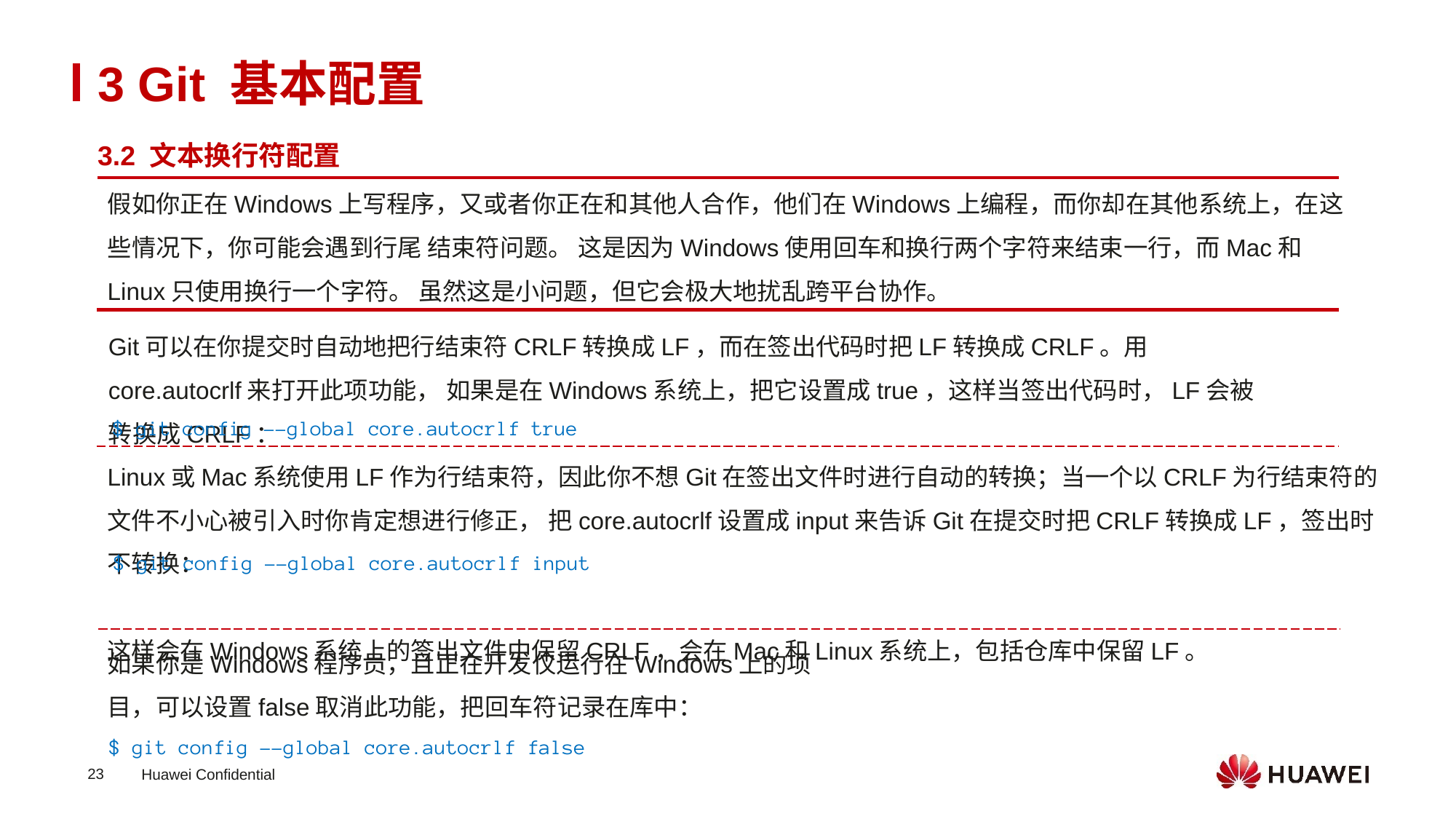

3 Git 基本配置
3.2 文本换行符配置
假如你正在Windows上写程序，又或者你正在和其他人合作，他们在Windows上编程，而你却在其他系统上，在这些情况下，你可能会遇到行尾 结束符问题。 这是因为Windows使用回车和换行两个字符来结束一行，而Mac和Linux只使用换行一个字符。 虽然这是小问题，但它会极大地扰乱跨平台协作。

Git可以在你提交时自动地把行结束符CRLF转换成LF，而在签出代码时把LF转换成CRLF。用core.autocrlf来打开此项功能， 如果是在Windows系统上，把它设置成true，这样当签出代码时，LF会被转换成CRLF：
$ git config --global core.autocrlf true
Linux或Mac系统使用LF作为行结束符，因此你不想Git在签出文件时进行自动的转换；当一个以CRLF为行结束符的文件不小心被引入时你肯定想进行修正， 把core.autocrlf设置成input来告诉Git在提交时把CRLF转换成LF，签出时不转换：

这样会在Windows系统上的签出文件中保留CRLF，会在Mac和Linux系统上，包括仓库中保留LF。
$ git config --global core.autocrlf input
如果你是Windows程序员，且正在开发仅运行在Windows上的项目，可以设置false取消此功能，把回车符记录在库中：
$ git config --global core.autocrlf false